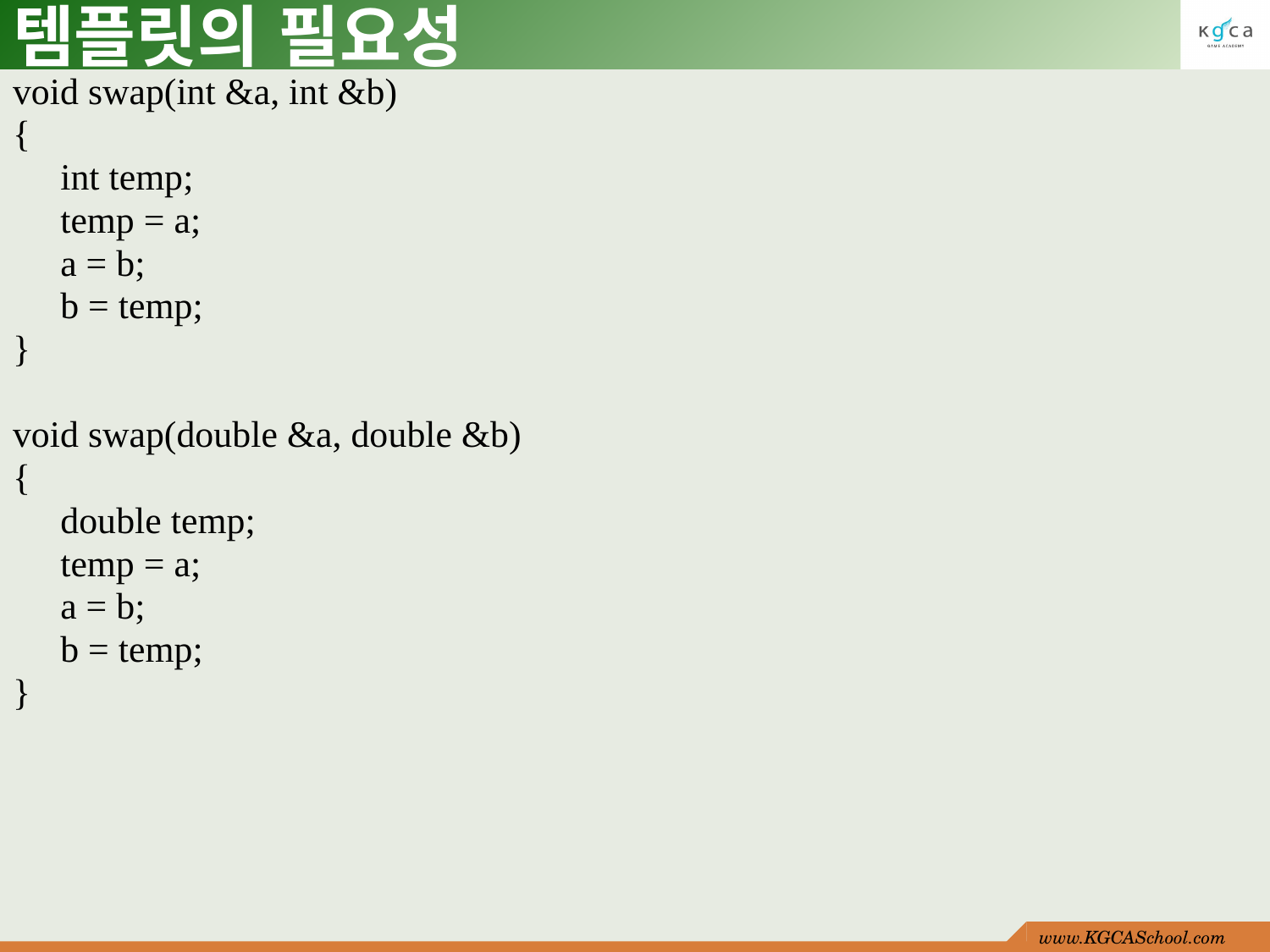

# 템플릿의 필요성
void swap(int &a, int &b)
{
	int temp;
	temp = a;
	a = b;
	b = temp;
}

void swap(double &a, double &b)
{
	double temp;
	temp = a;
	a = b;
	b = temp;
}